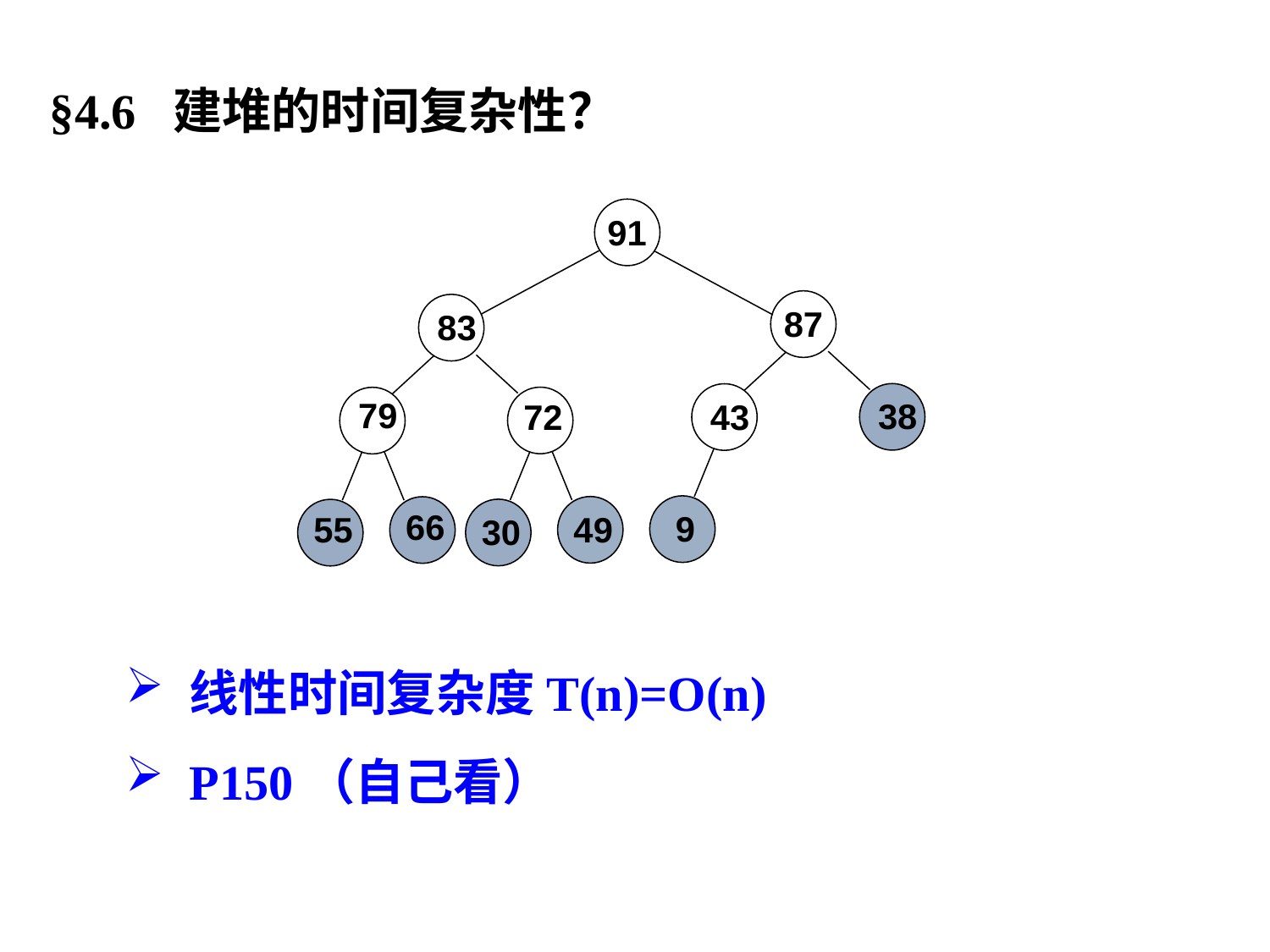

§4.6  建堆的时间复杂性？

91

87
83

79
38
43
72

66
9
49
55
30
线性时间复杂度T(n)=O(n)
P150（自己看）